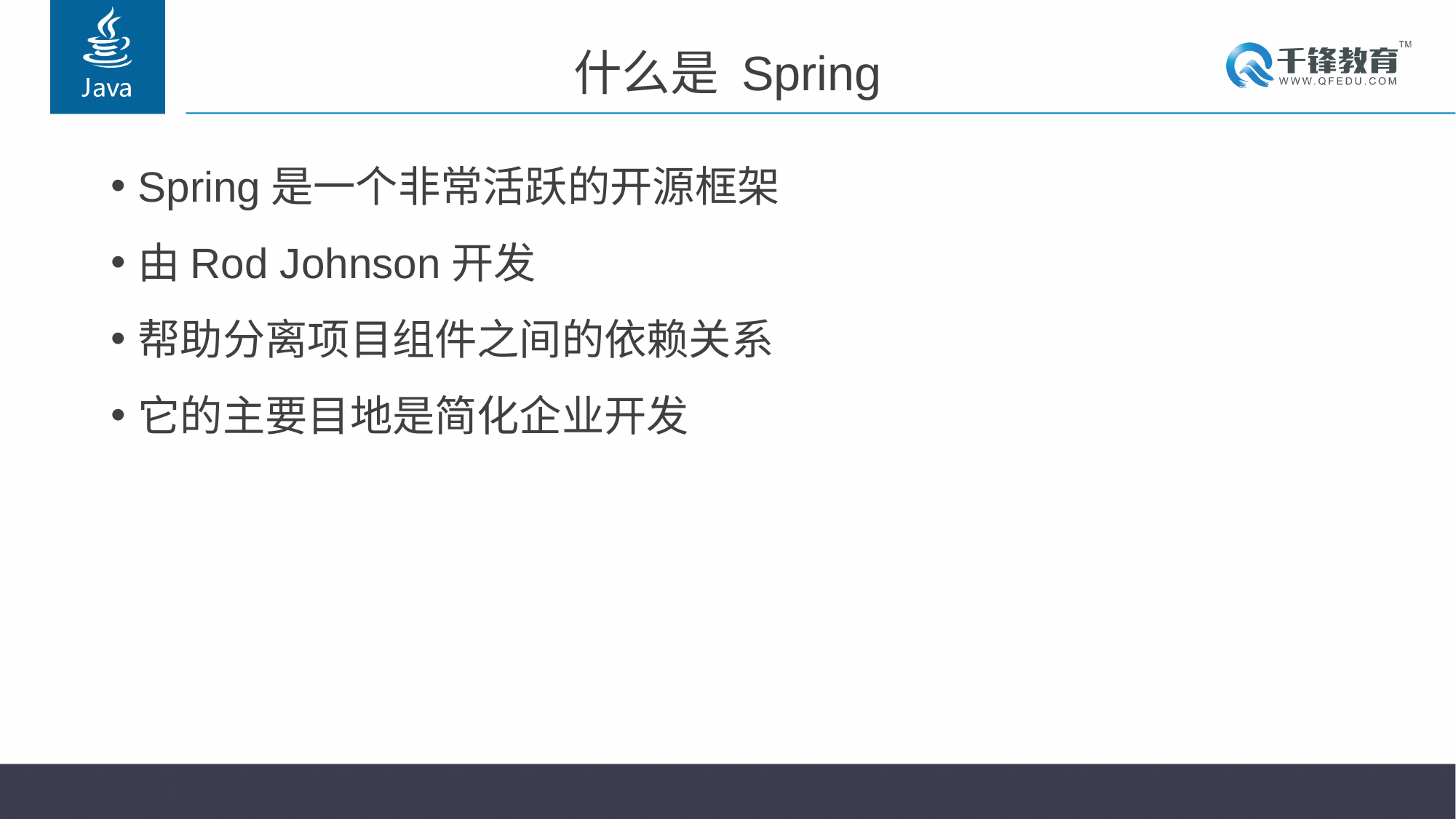

# 什么是 Spring
Spring是一个非常活跃的开源框架
由Rod Johnson开发
帮助分离项目组件之间的依赖关系
它的主要目地是简化企业开发